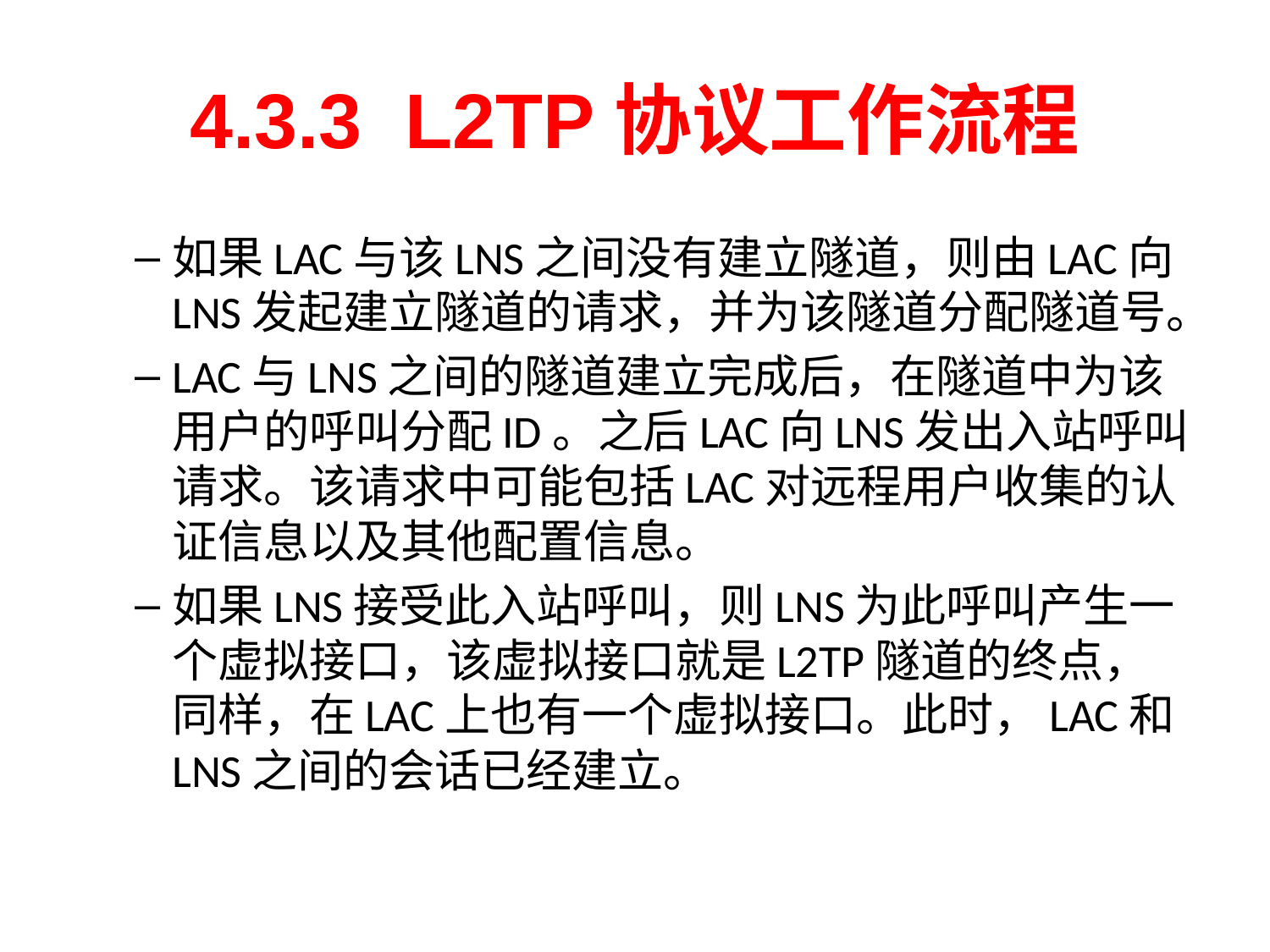

# 4.3.3  L2TP协议工作流程
如果LAC与该LNS之间没有建立隧道，则由LAC向LNS发起建立隧道的请求，并为该隧道分配隧道号。
LAC与LNS之间的隧道建立完成后，在隧道中为该用户的呼叫分配ID。之后LAC向LNS发出入站呼叫请求。该请求中可能包括LAC对远程用户收集的认证信息以及其他配置信息。
如果LNS接受此入站呼叫，则LNS为此呼叫产生一个虚拟接口，该虚拟接口就是L2TP隧道的终点，同样，在LAC上也有一个虚拟接口。此时，LAC和LNS之间的会话已经建立。